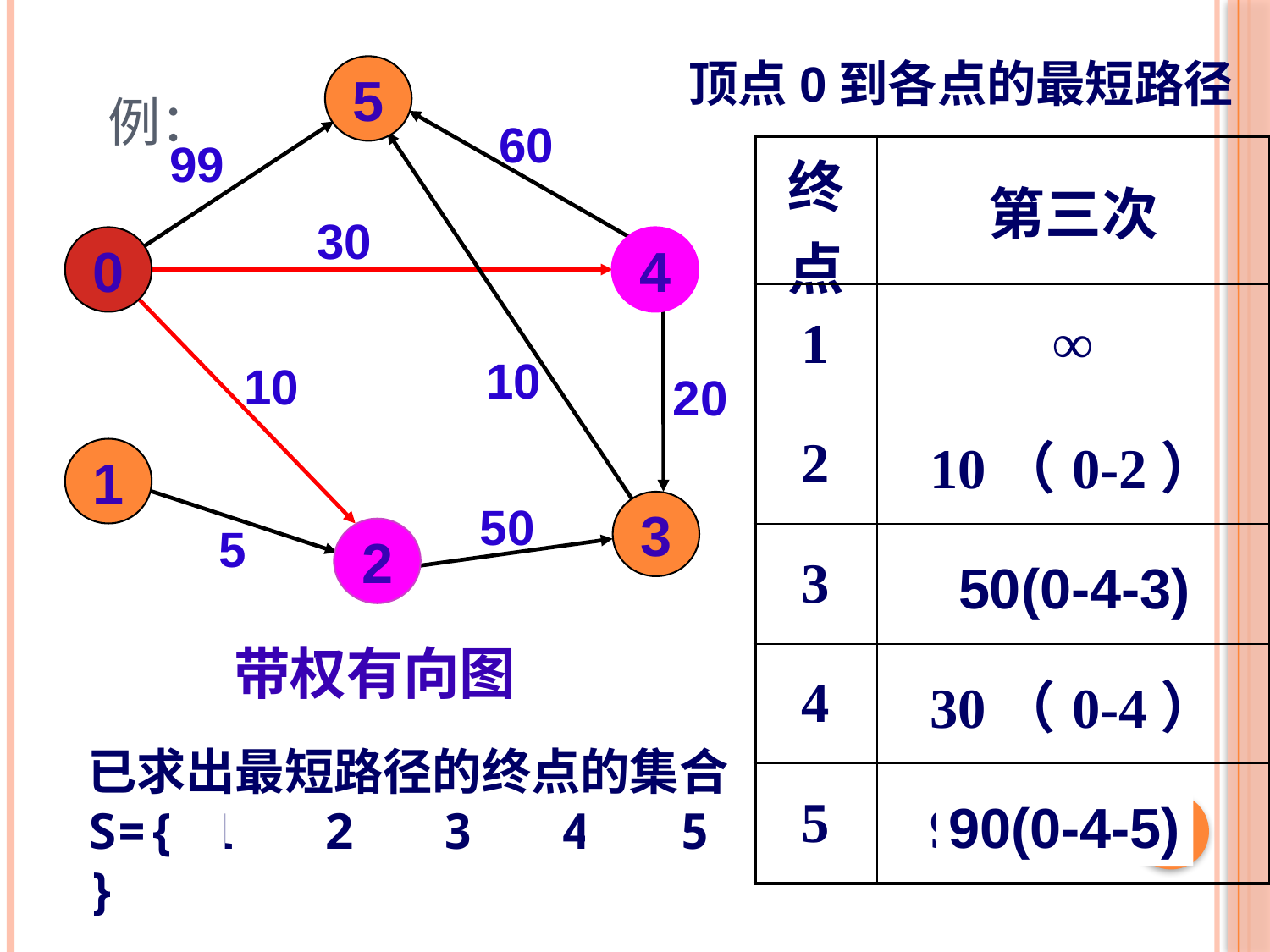

# 例：
顶点0到各点的最短路径
5
60

99

30
0
4

10
10
20
1

50
3
5
2

    带权有向图
| 终点 | 第三次 |
| --- | --- |
| 1 | ∞ |
| 2 | 10（0-2） |
| 3 | 60(0-2-3) |
| 4 | 30（0-4） |
| 5 | 99（0-5） |
50(0-4-3)
已求出最短路径的终点的集合
S={ 1   2   3   4   5  }
90(0-4-5)